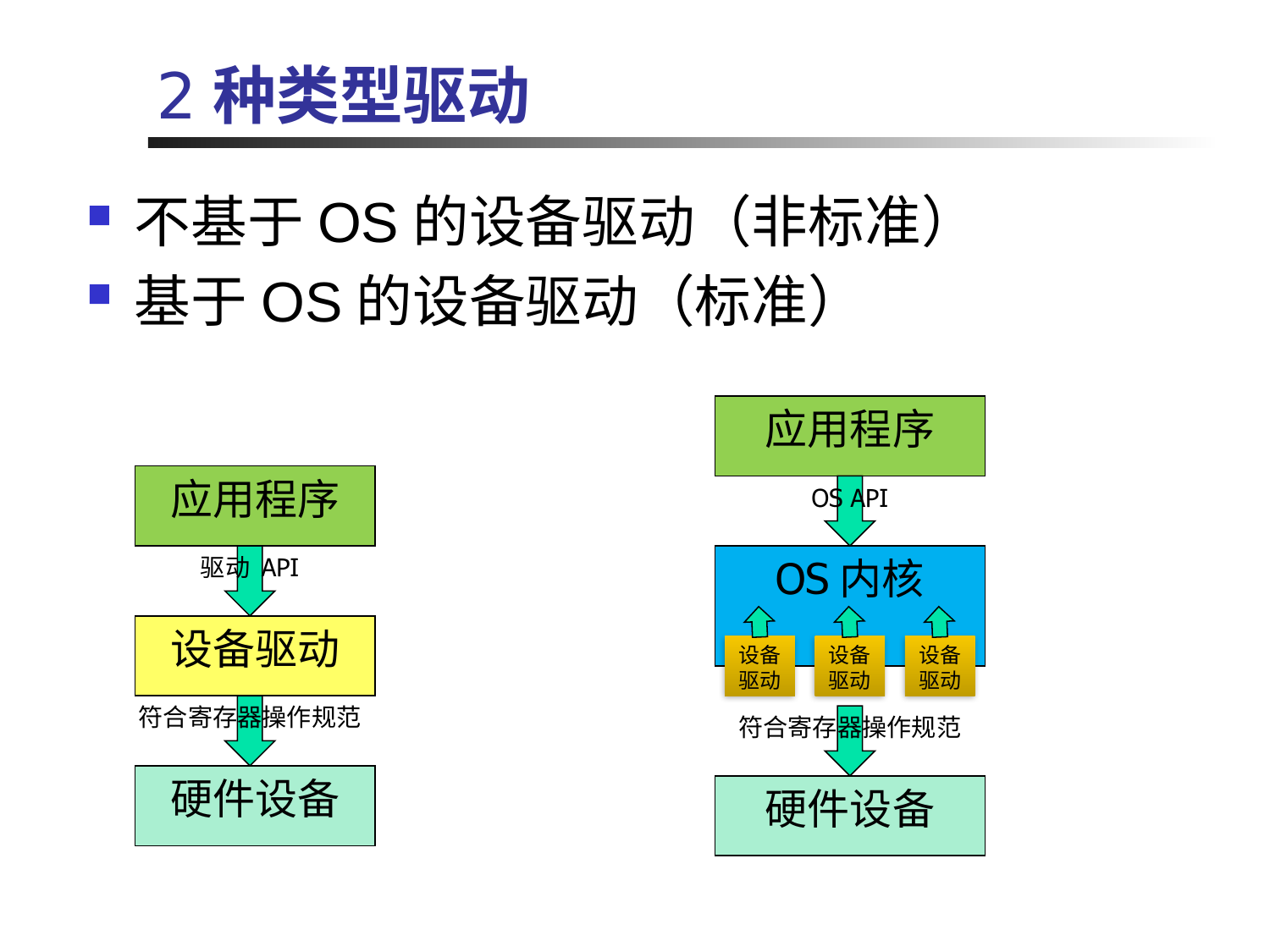

# 2种类型驱动
不基于OS的设备驱动（非标准）
基于OS的设备驱动（标准）
应用程序
应用程序
OS API
驱动 API
OS内核

设备驱动
设备
驱动
设备
驱动
设备
驱动
符合寄存器操作规范
符合寄存器操作规范
硬件设备
硬件设备